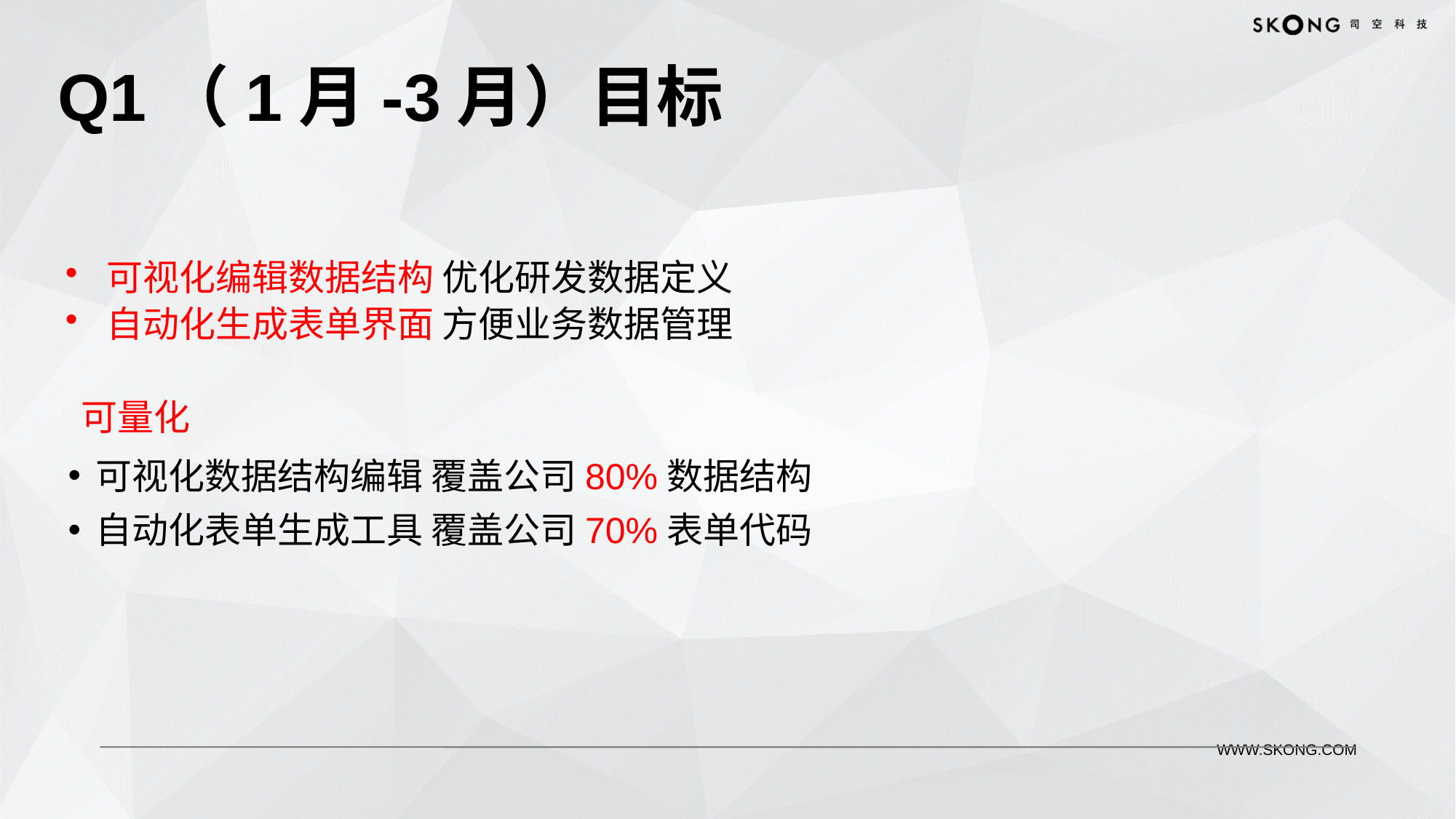

Q1（1月-3月）目标

可视化编辑数据结构 优化研发数据定义
自动化生成表单界面 方便业务数据管理
可量化
可视化数据结构编辑 覆盖公司80%数据结构
自动化表单生成工具 覆盖公司70%表单代码